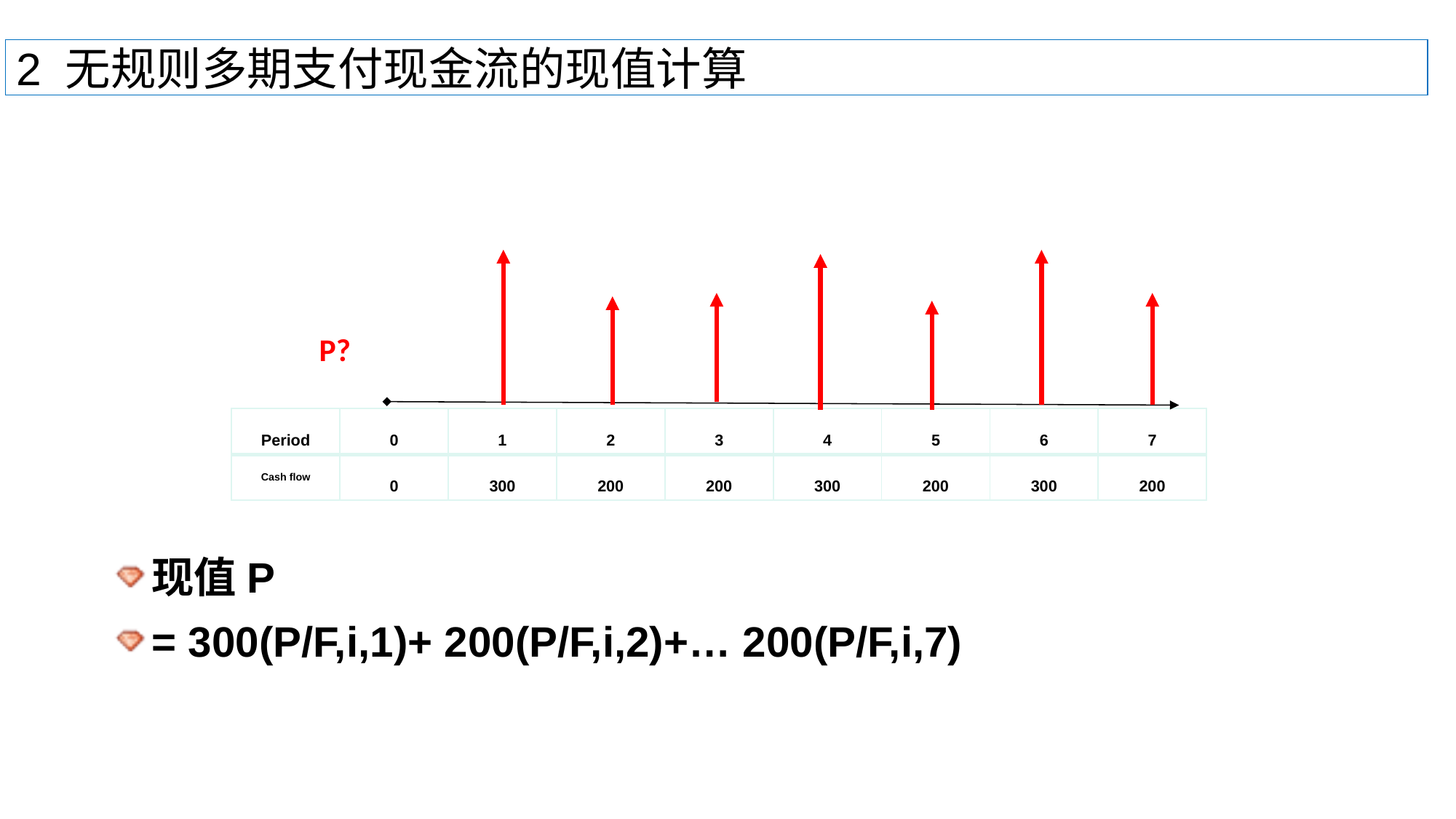

# 2 无规则多期支付现金流的现值计算
P?
| Period | 0 | 1 | 2 | 3 | 4 | 5 | 6 | 7 |
| --- | --- | --- | --- | --- | --- | --- | --- | --- |
| Cash flow | 0 | 300 | 200 | 200 | 300 | 200 | 300 | 200 |
现值P
= 300(P/F,i,1)+ 200(P/F,i,2)+… 200(P/F,i,7)